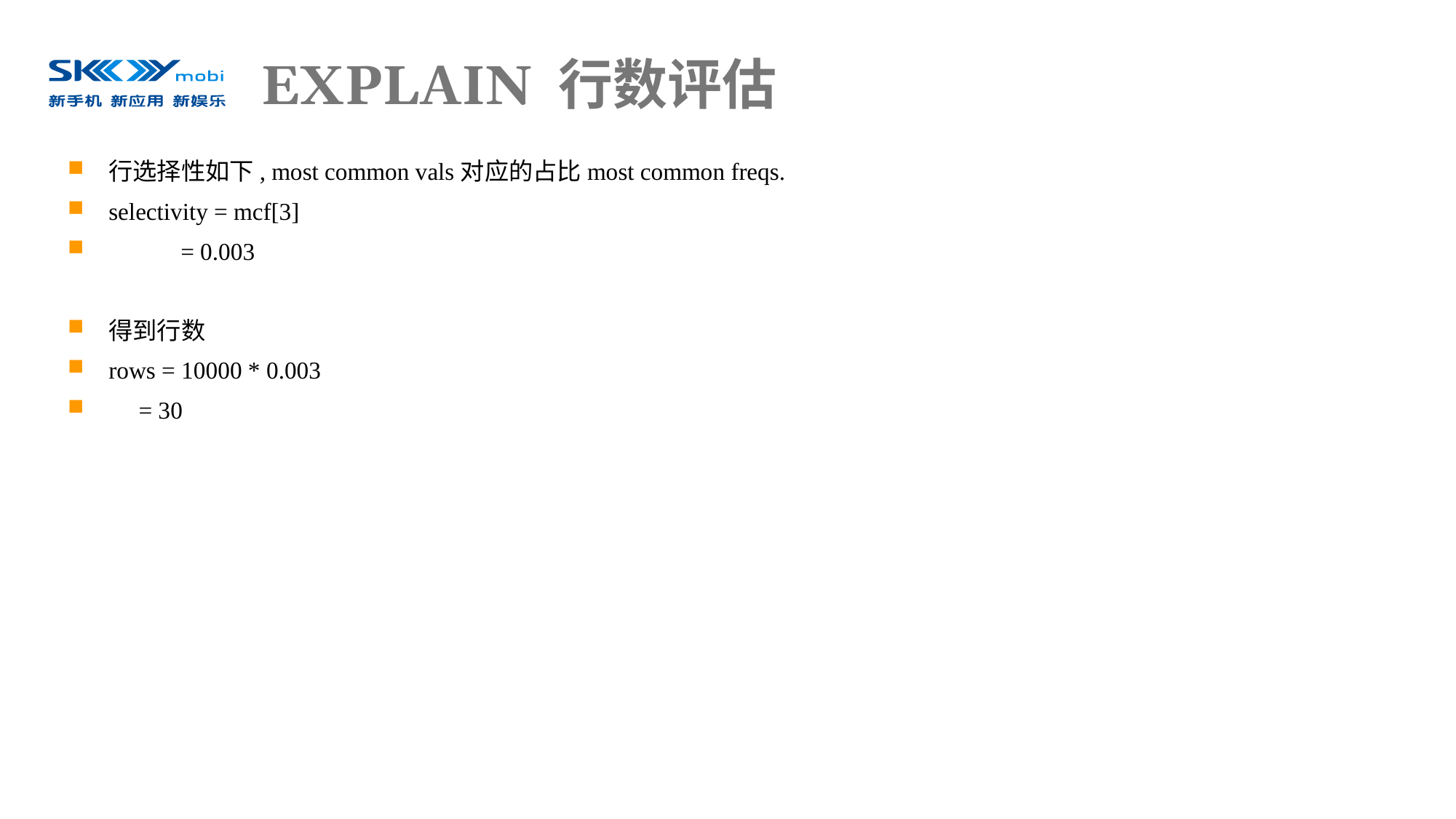

# EXPLAIN 行数评估
行选择性如下, most common vals对应的占比most common freqs.
selectivity = mcf[3]
            = 0.003

得到行数
rows = 10000 * 0.003
     = 30